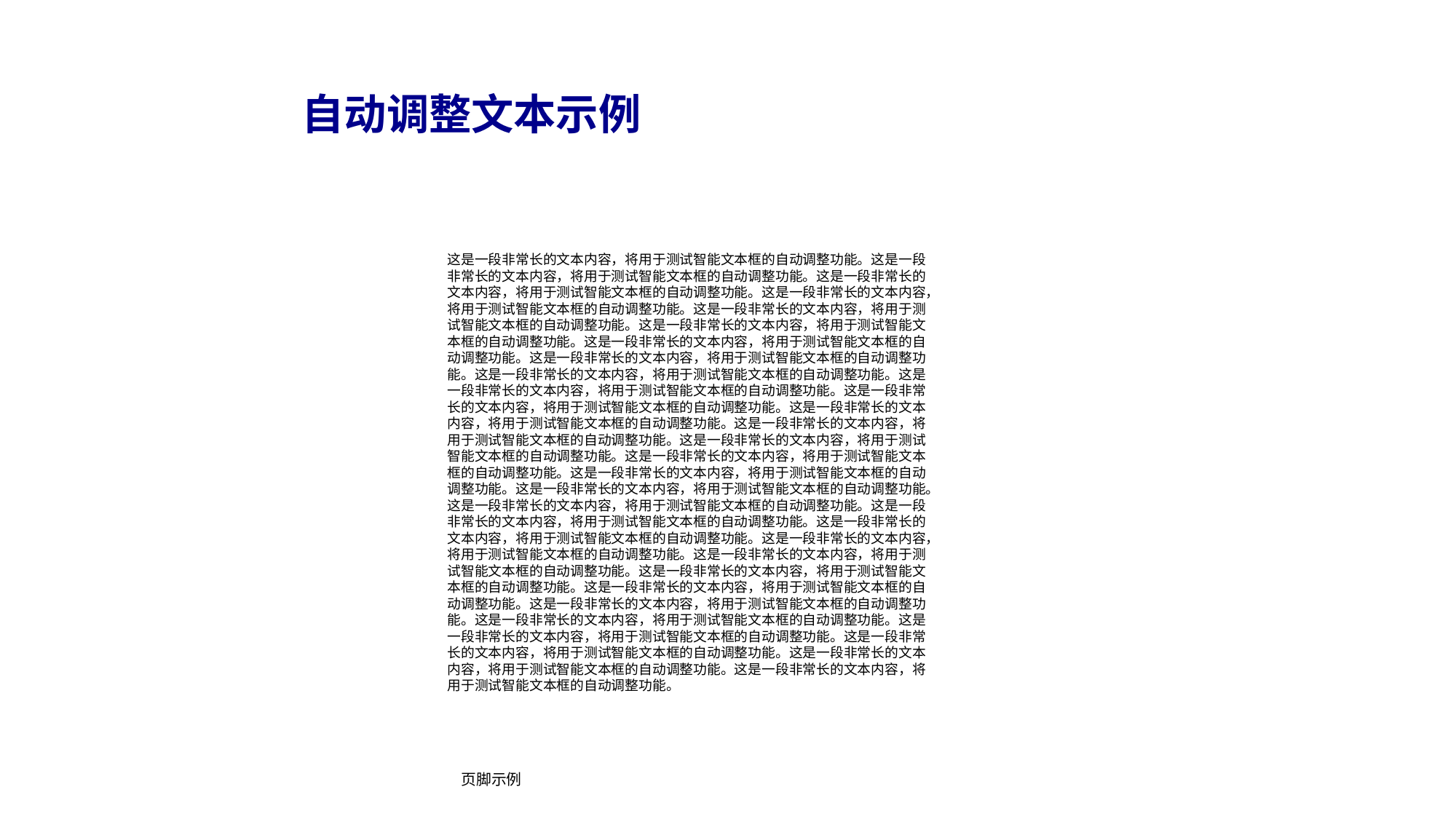

自动调整文本示例
这是一段非常长的文本内容，将用于测试智能文本框的自动调整功能。这是一段非常长的文本内容，将用于测试智能文本框的自动调整功能。这是一段非常长的文本内容，将用于测试智能文本框的自动调整功能。这是一段非常长的文本内容，将用于测试智能文本框的自动调整功能。这是一段非常长的文本内容，将用于测试智能文本框的自动调整功能。这是一段非常长的文本内容，将用于测试智能文本框的自动调整功能。这是一段非常长的文本内容，将用于测试智能文本框的自动调整功能。这是一段非常长的文本内容，将用于测试智能文本框的自动调整功能。这是一段非常长的文本内容，将用于测试智能文本框的自动调整功能。这是一段非常长的文本内容，将用于测试智能文本框的自动调整功能。这是一段非常长的文本内容，将用于测试智能文本框的自动调整功能。这是一段非常长的文本内容，将用于测试智能文本框的自动调整功能。这是一段非常长的文本内容，将用于测试智能文本框的自动调整功能。这是一段非常长的文本内容，将用于测试智能文本框的自动调整功能。这是一段非常长的文本内容，将用于测试智能文本框的自动调整功能。这是一段非常长的文本内容，将用于测试智能文本框的自动调整功能。这是一段非常长的文本内容，将用于测试智能文本框的自动调整功能。这是一段非常长的文本内容，将用于测试智能文本框的自动调整功能。这是一段非常长的文本内容，将用于测试智能文本框的自动调整功能。这是一段非常长的文本内容，将用于测试智能文本框的自动调整功能。这是一段非常长的文本内容，将用于测试智能文本框的自动调整功能。这是一段非常长的文本内容，将用于测试智能文本框的自动调整功能。这是一段非常长的文本内容，将用于测试智能文本框的自动调整功能。这是一段非常长的文本内容，将用于测试智能文本框的自动调整功能。这是一段非常长的文本内容，将用于测试智能文本框的自动调整功能。这是一段非常长的文本内容，将用于测试智能文本框的自动调整功能。这是一段非常长的文本内容，将用于测试智能文本框的自动调整功能。这是一段非常长的文本内容，将用于测试智能文本框的自动调整功能。这是一段非常长的文本内容，将用于测试智能文本框的自动调整功能。这是一段非常长的文本内容，将用于测试智能文本框的自动调整功能。
页脚示例